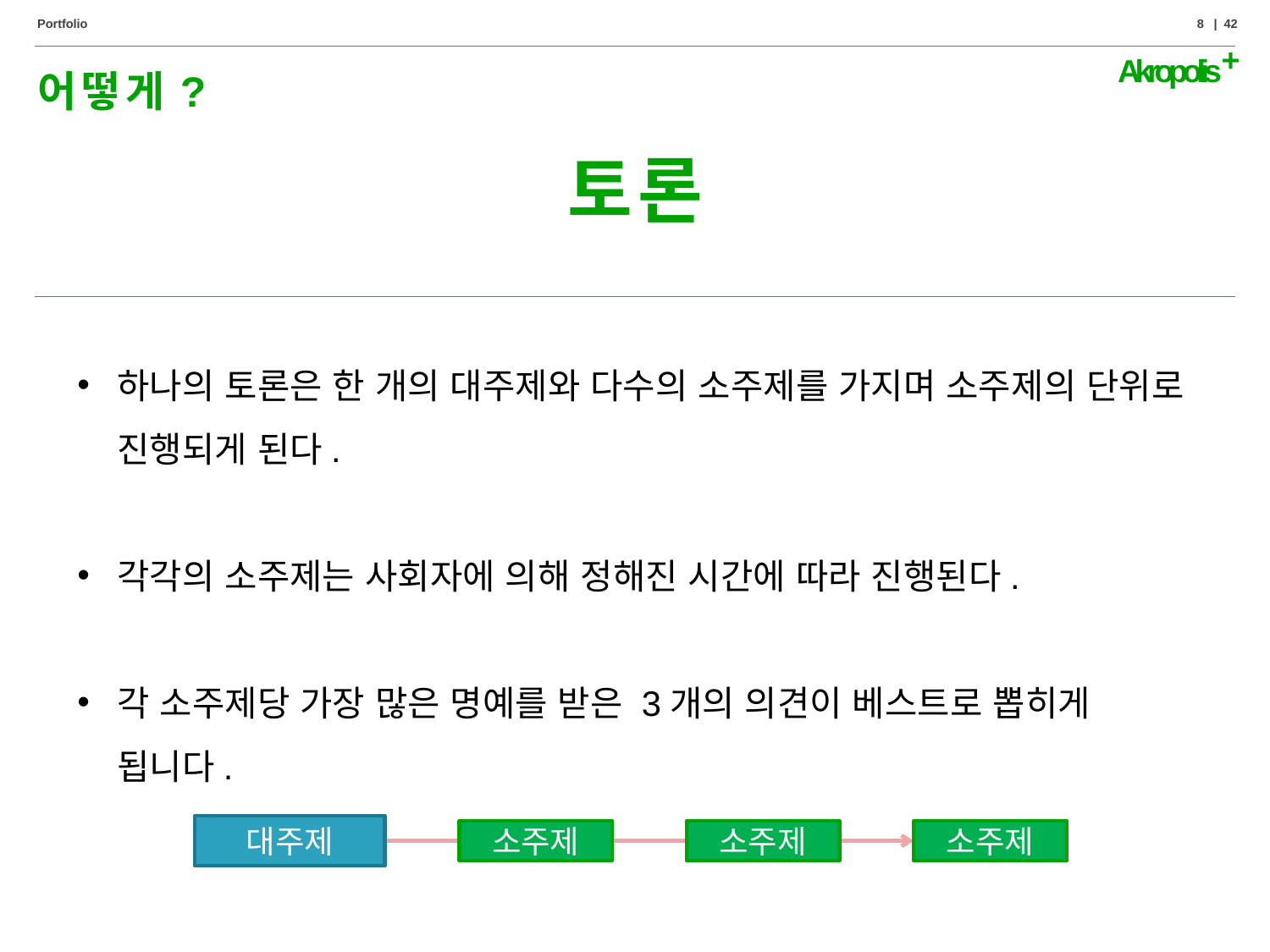

Portfolio
8   |  42
+
Akropolis
어떻게?
토론
하나의 토론은 한 개의 대주제와 다수의 소주제를 가지며 소주제의 단위로 진행되게 된다.

각각의 소주제는 사회자에 의해 정해진 시간에 따라 진행된다.

각 소주제당 가장 많은 명예를 받은 3개의 의견이 베스트로 뽑히게 됩니다.
대주제
소주제
소주제
소주제